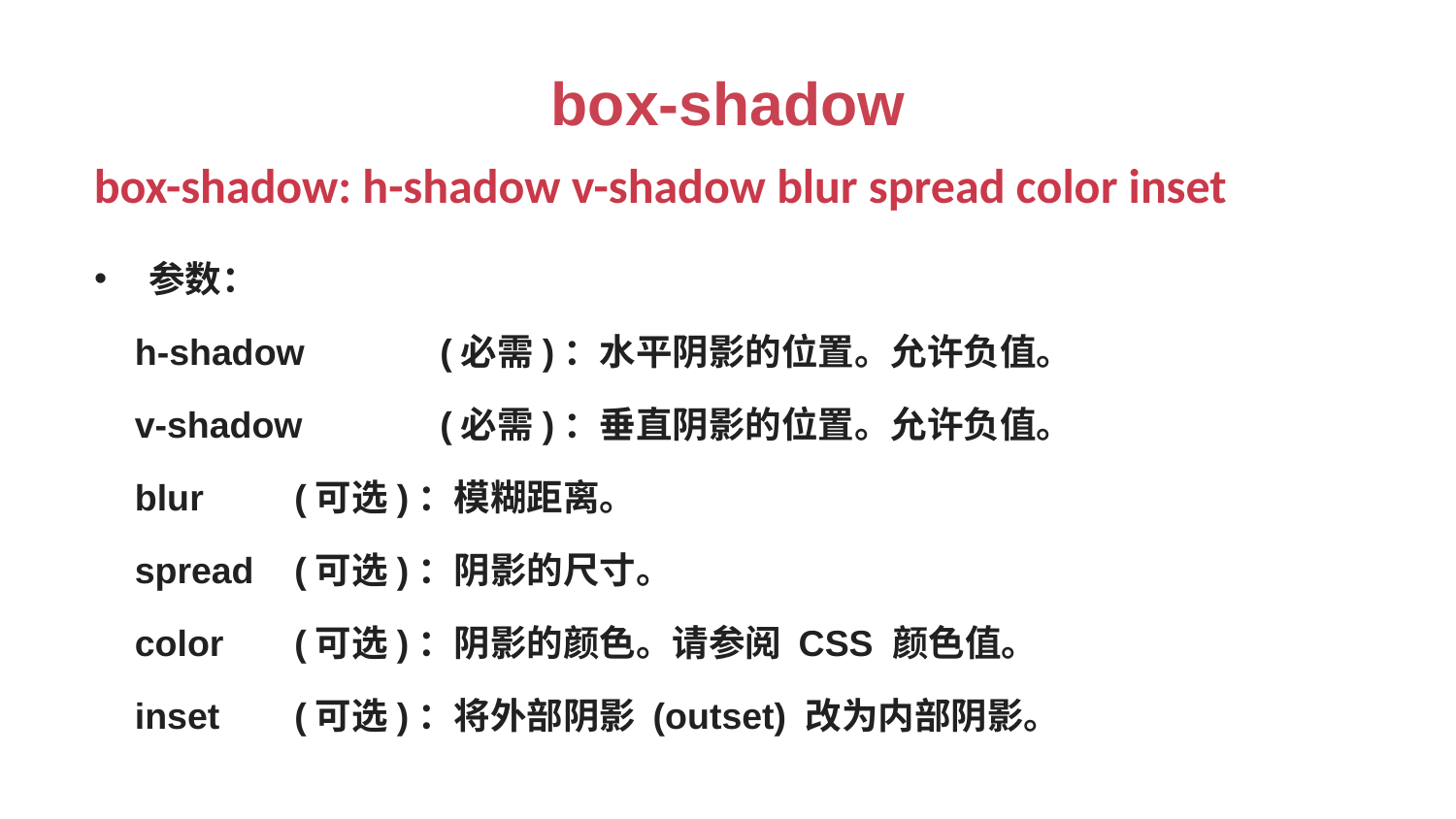

# box-shadow
box-shadow: h-shadow v-shadow blur spread color inset
参数：
    h-shadow	(必需)：水平阴影的位置。允许负值。
    v-shadow	(必需)：垂直阴影的位置。允许负值。
    blur	(可选)：模糊距离。
    spread	(可选)：阴影的尺寸。
    color	(可选)：阴影的颜色。请参阅 CSS 颜色值。
    inset	(可选)：将外部阴影 (outset) 改为内部阴影。